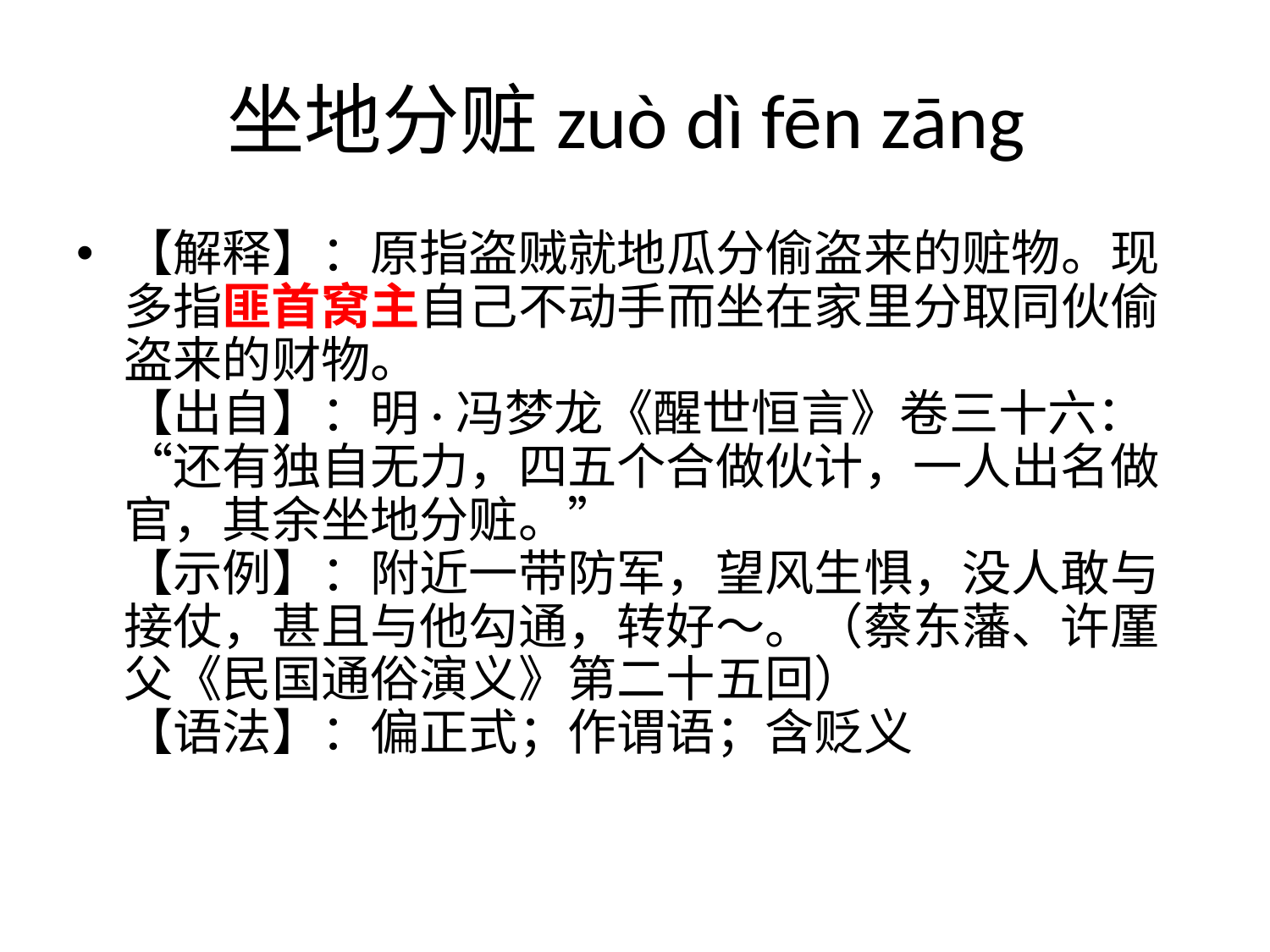

# 坐地分赃zuò dì fēn zāng
【解释】：原指盗贼就地瓜分偷盗来的赃物。现多指匪首窝主自己不动手而坐在家里分取同伙偷盗来的财物。
【出自】：明·冯梦龙《醒世恒言》卷三十六：“还有独自无力，四五个合做伙计，一人出名做官，其余坐地分赃。”
【示例】：附近一带防军，望风生惧，没人敢与接仗，甚且与他勾通，转好～。（蔡东藩、许厪父《民国通俗演义》第二十五回）
【语法】：偏正式；作谓语；含贬义